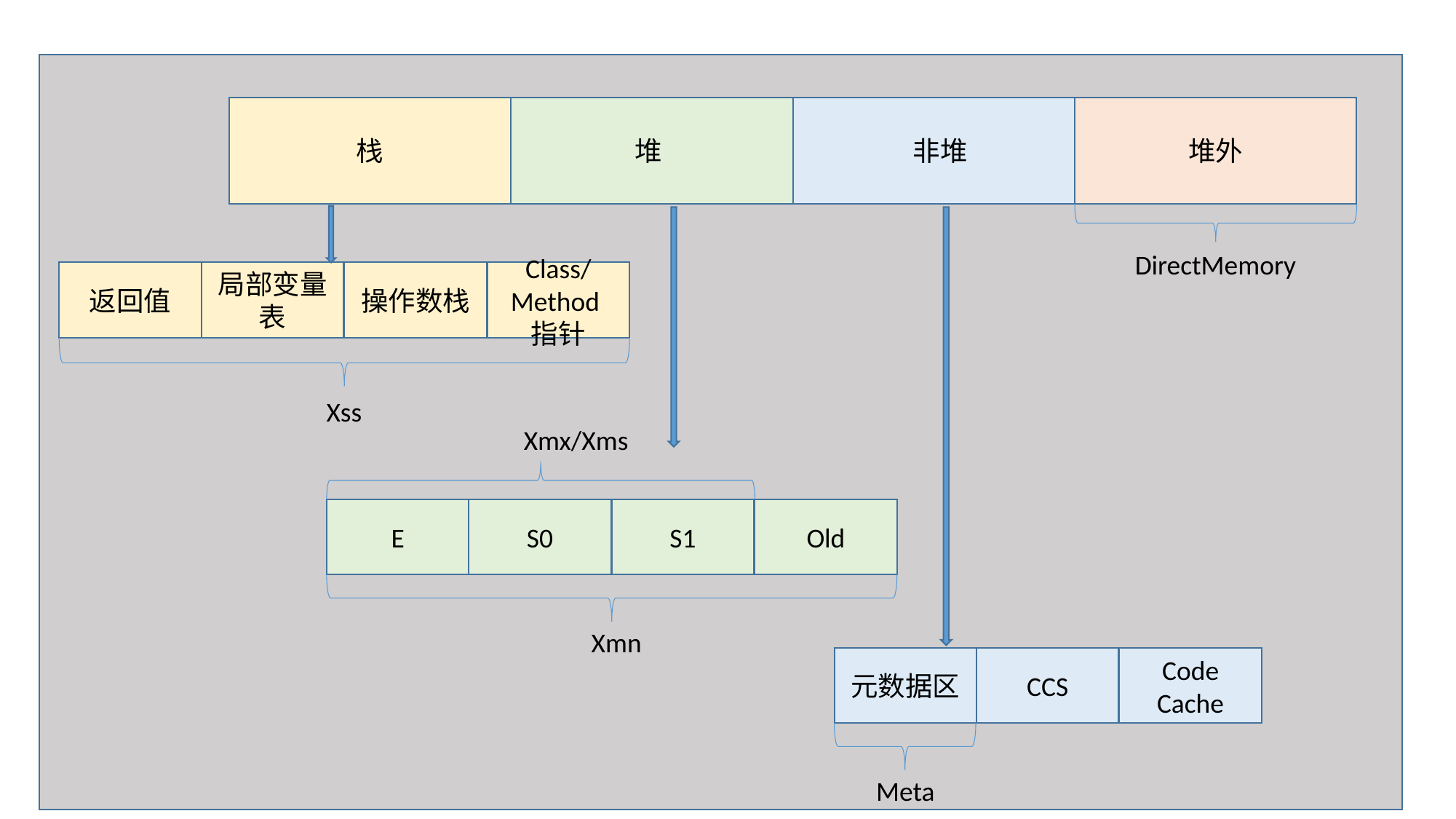

栈
堆
 非堆
堆外

DirectMemory
返回值
局部变量表
操作数栈
Class/Method指针

Xss
Xmx/Xms
E
S0
S1
Old
Xmn
元数据区
CCS
Code Cache

Meta